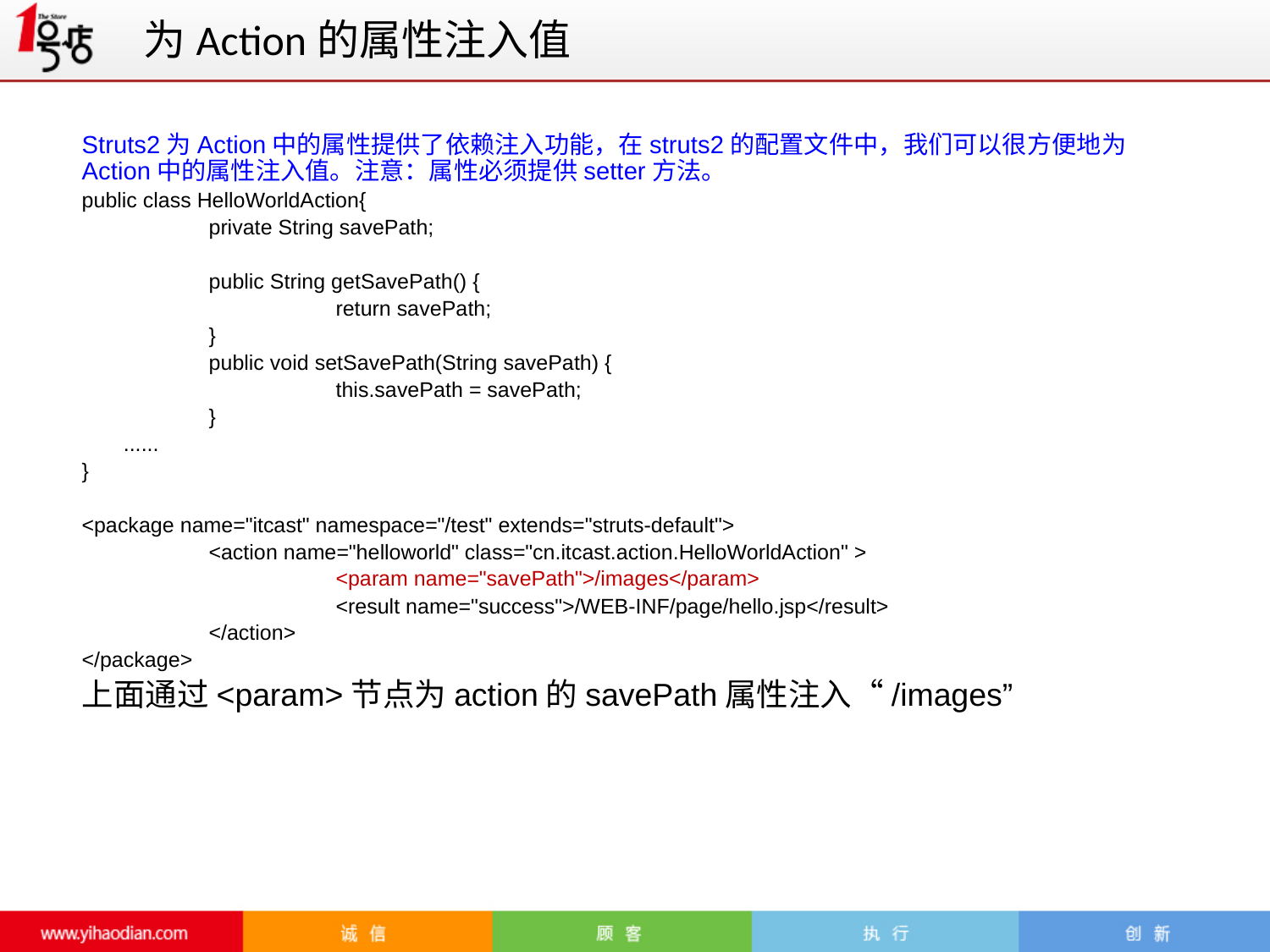

# 为Action的属性注入值
Struts2为Action中的属性提供了依赖注入功能，在struts2的配置文件中，我们可以很方便地为Action中的属性注入值。注意：属性必须提供setter方法。
public class HelloWorldAction{
	private String savePath;

	public String getSavePath() {
		return savePath;
	}
	public void setSavePath(String savePath) {
		this.savePath = savePath;
	}
       ......
}

<package name="itcast" namespace="/test" extends="struts-default">
	<action name="helloworld" class="cn.itcast.action.HelloWorldAction" >
		<param name="savePath">/images</param>
		<result name="success">/WEB-INF/page/hello.jsp</result>
	</action>
</package>
上面通过<param>节点为action的savePath属性注入“/images”